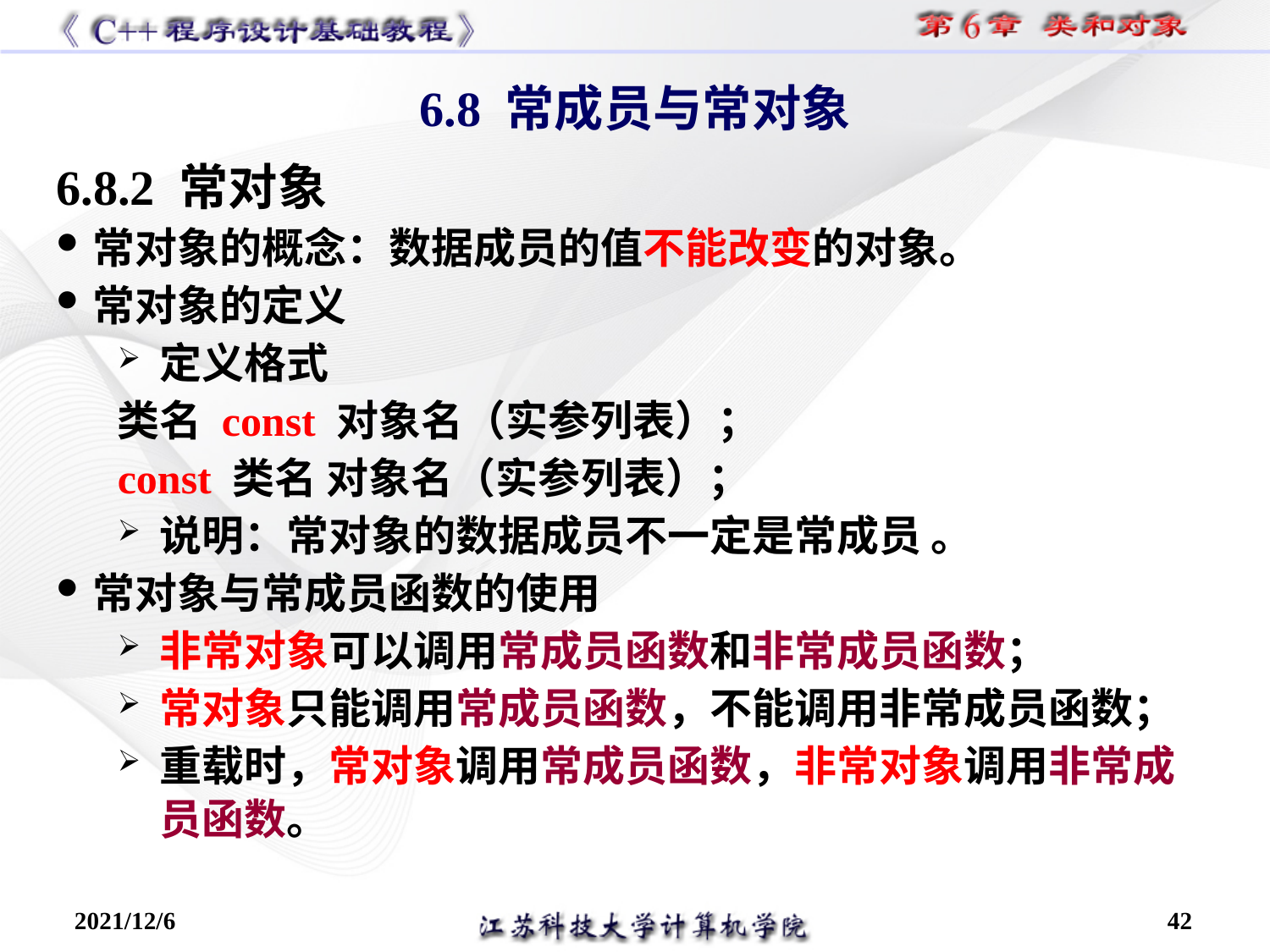

6.8 常成员与常对象
6.8.2 常对象
常对象的概念：数据成员的值不能改变的对象。
常对象的定义
定义格式
类名 const 对象名（实参列表）；
const 类名 对象名（实参列表）；
说明：常对象的数据成员不一定是常成员 。
常对象与常成员函数的使用
非常对象可以调用常成员函数和非常成员函数；
常对象只能调用常成员函数，不能调用非常成员函数；
重载时，常对象调用常成员函数，非常对象调用非常成员函数。